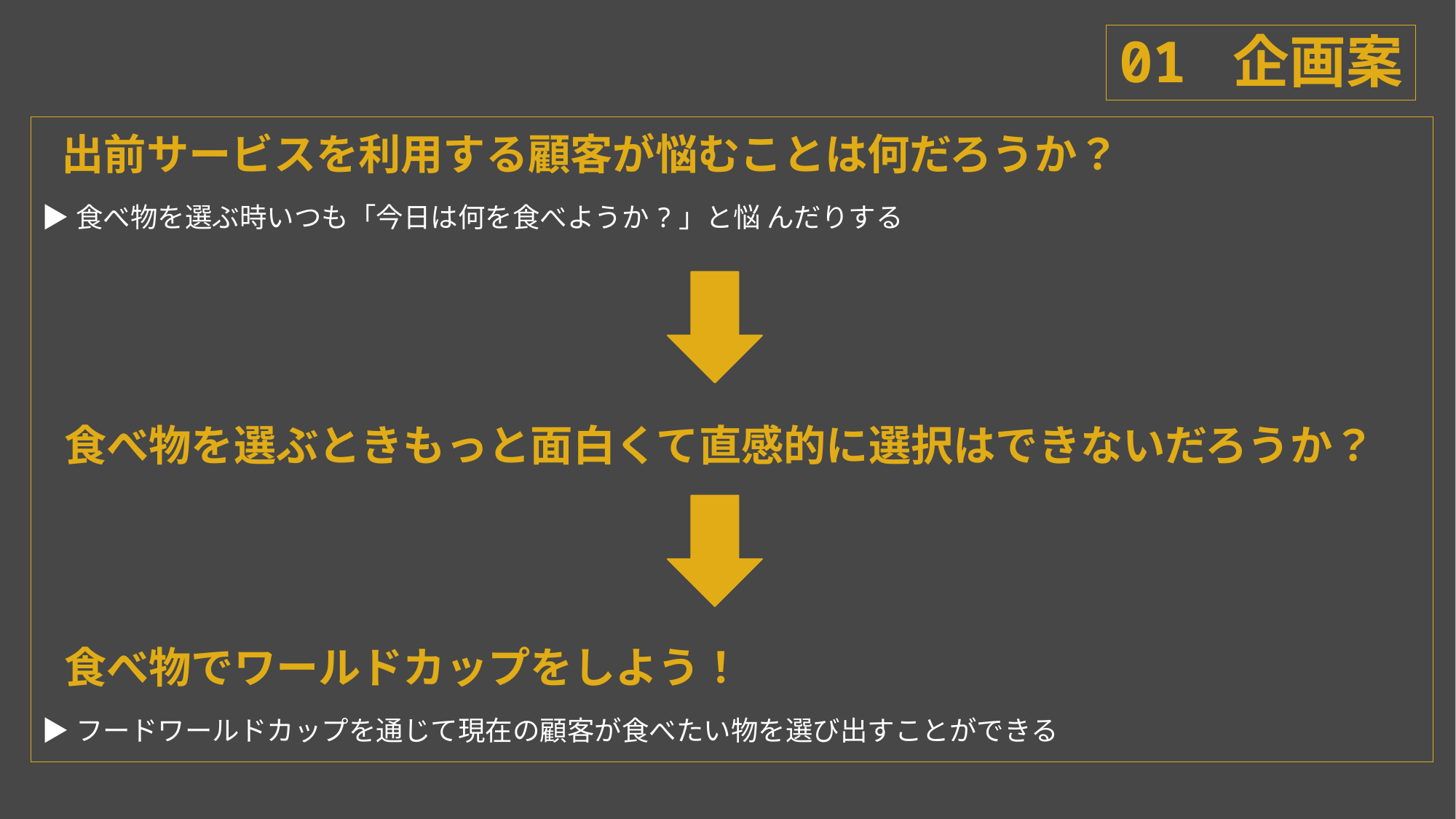

# 01 企画案
 出前サービスを利用する顧客が悩むことは何だろうか？
▶食べ物を選ぶ時いつも「今日は何を食べようか?」と悩 んだりする

 食べ物を選ぶときもっと面白くて直感的に選択はできないだろうか？

 食べ物でワールドカップをしよう！
▶フードワールドカップを通じて現在の顧客が食べたい物を選び出すことができる